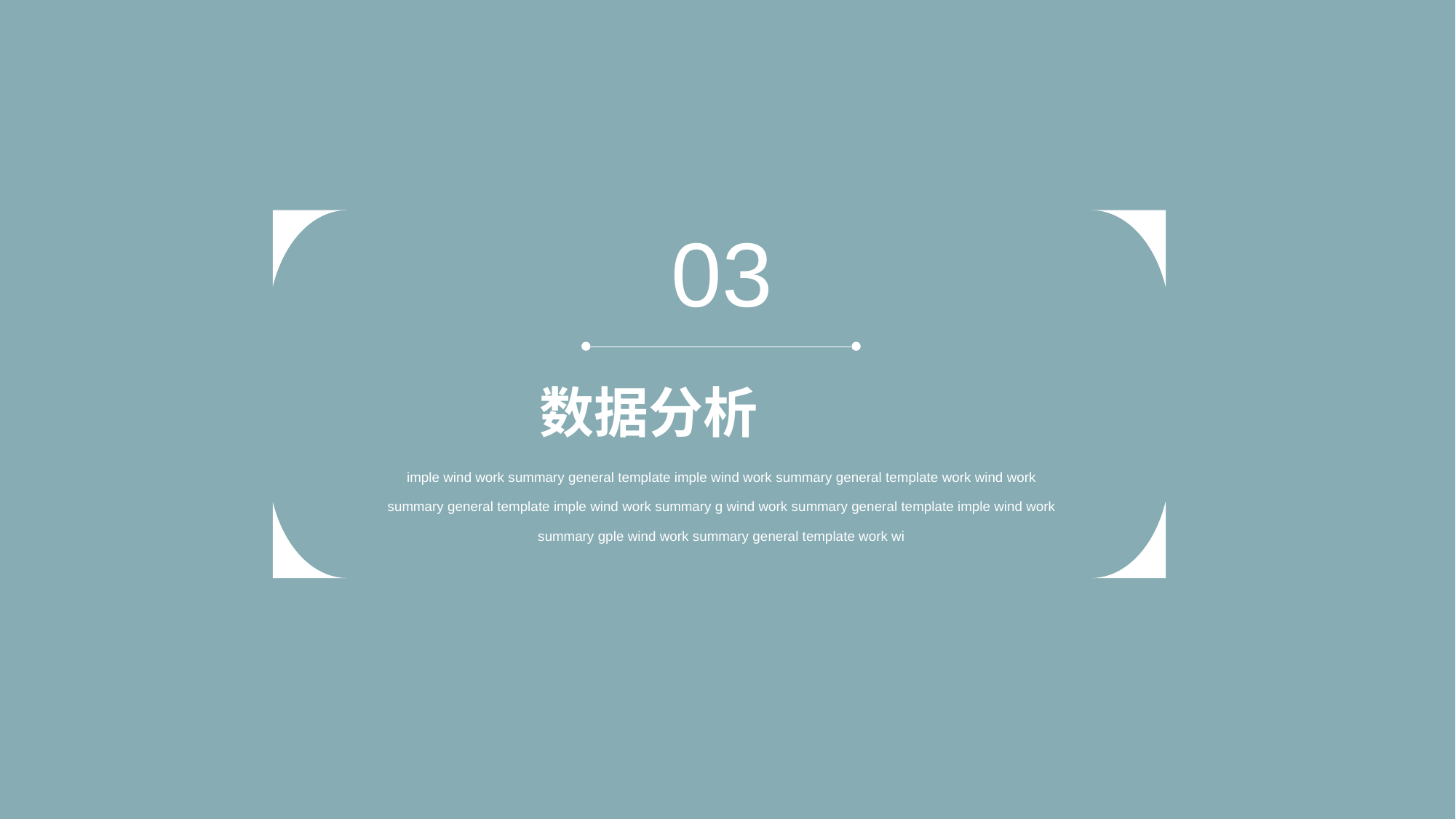

03

数据分析
imple wind work summary general template imple wind work summary general template work wind work summary general template imple wind work summary g wind work summary general template imple wind work summary gple wind work summary general template work wi